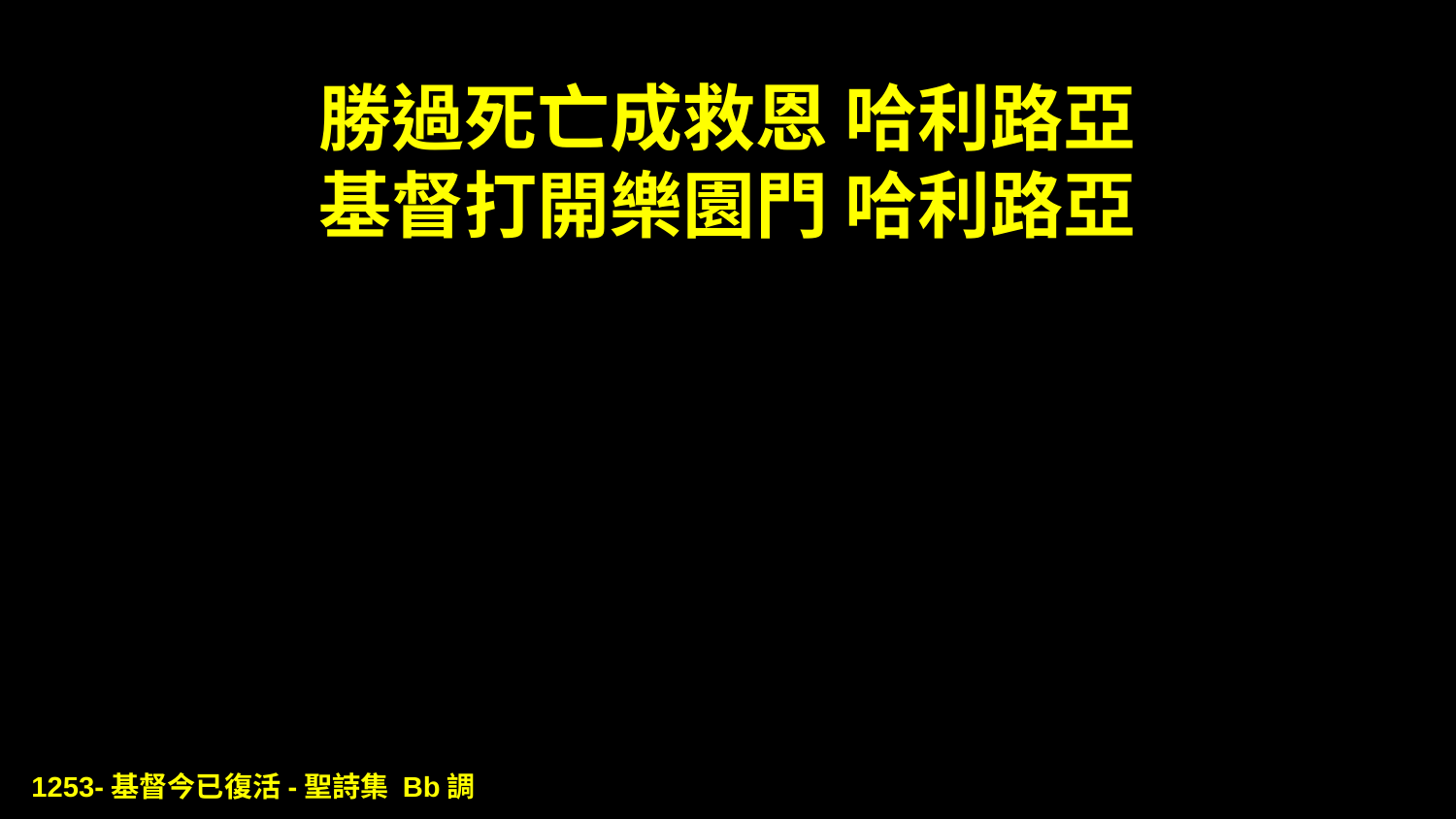

# 勝過死亡成救恩 哈利路亞 基督打開樂園門 哈利路亞
1253-基督今已復活-聖詩集 Bb調